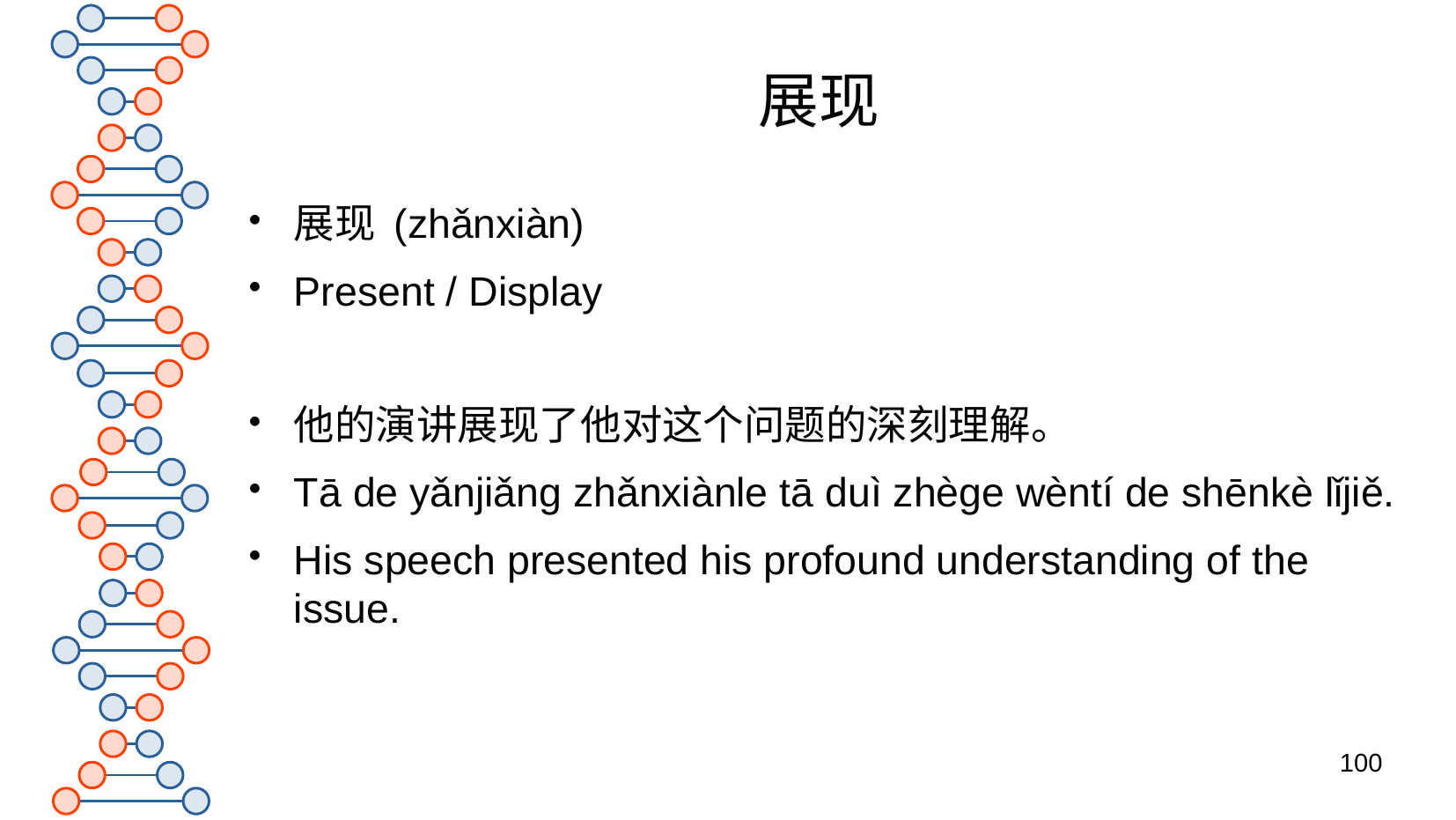

# 展现
展现 (zhǎnxiàn)
Present / Display

他的演讲展现了他对这个问题的深刻理解。
Tā de yǎnjiǎng zhǎnxiànle tā duì zhège wèntí de shēnkè lǐjiě.
His speech presented his profound understanding of the issue.

100